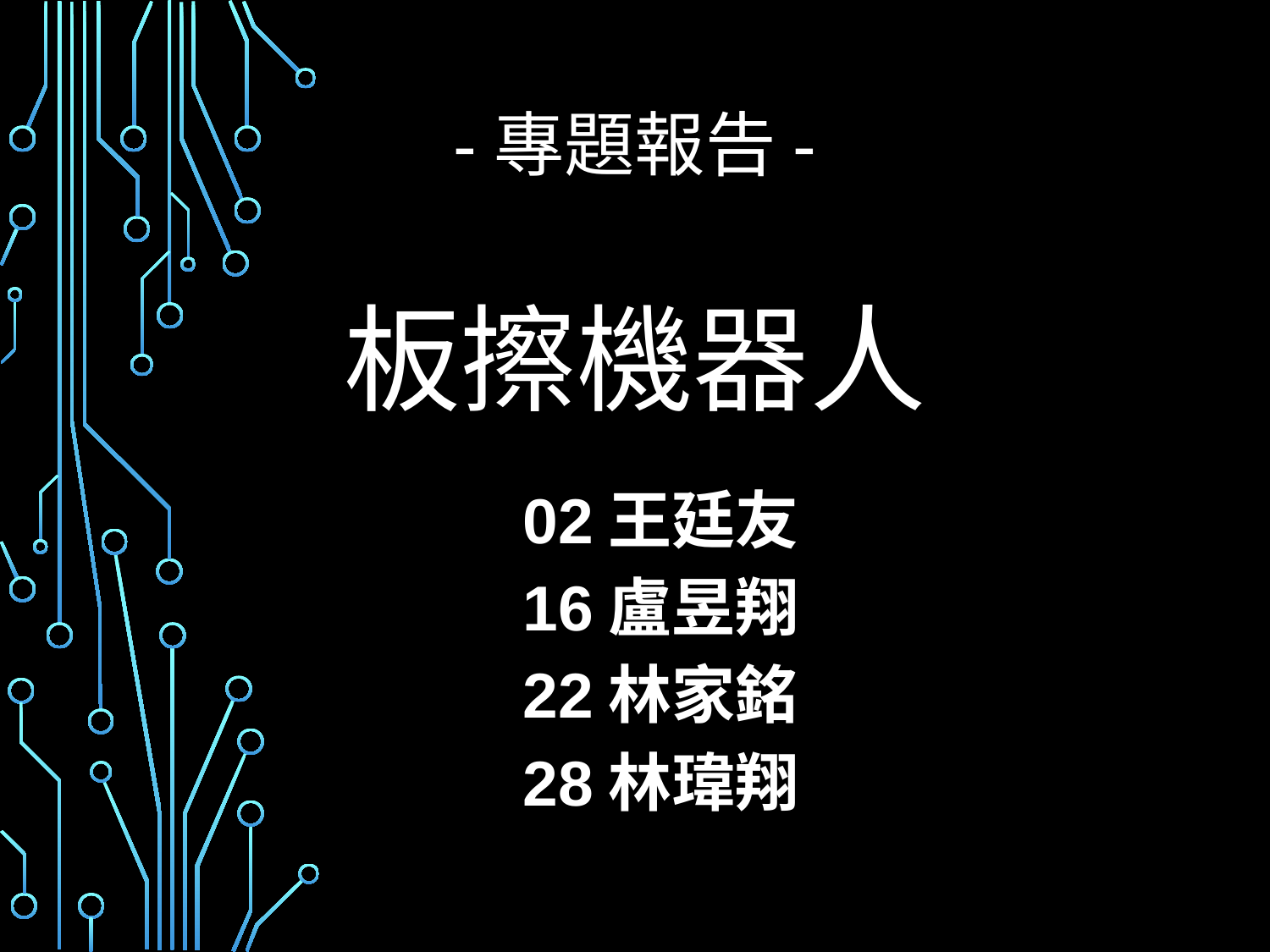

# -專題報告- 板擦機器人
02王廷友
16盧昱翔
22林家銘
28林瑋翔